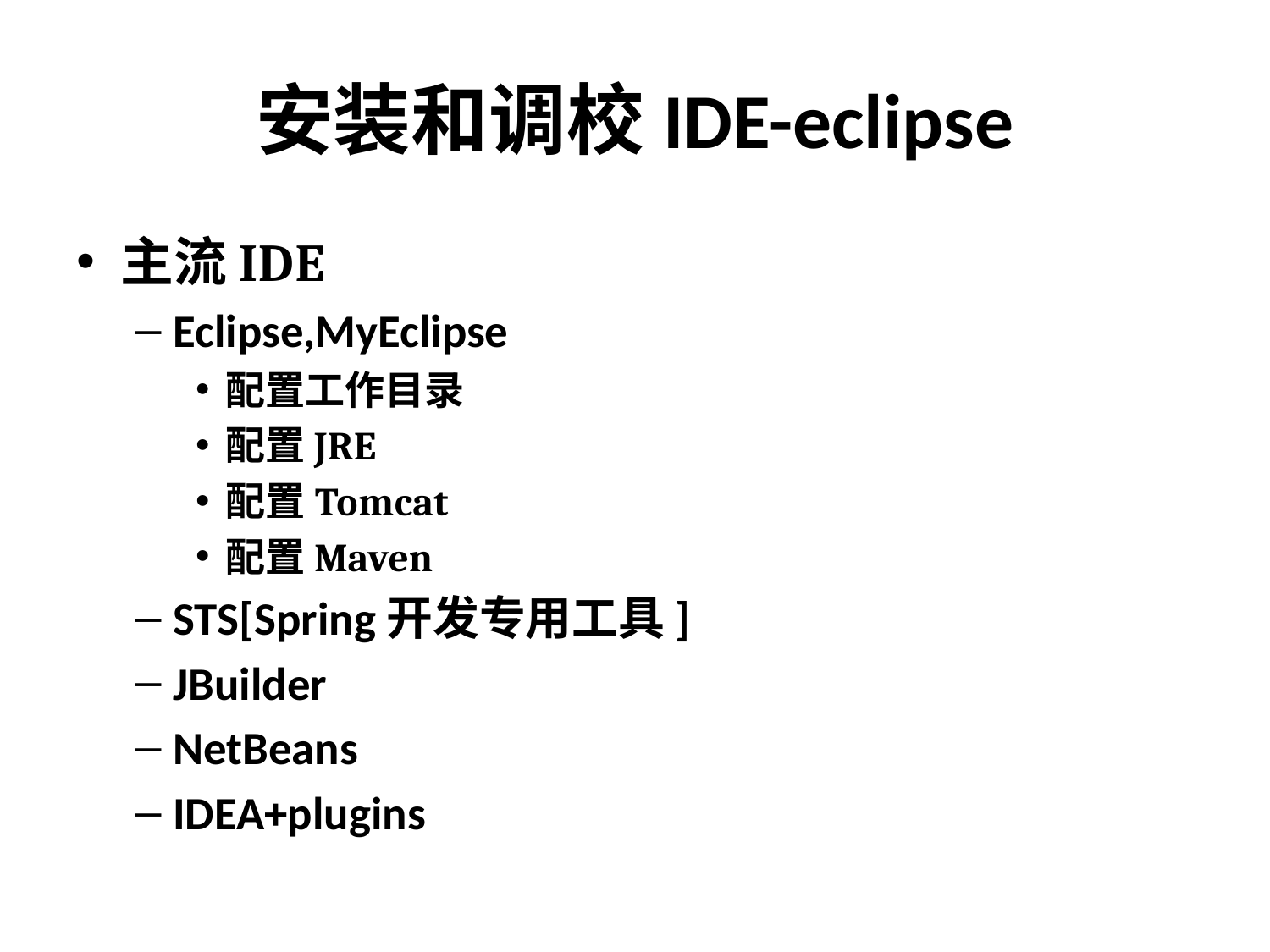

# 安装和调校IDE-eclipse
主流IDE
Eclipse,MyEclipse
配置工作目录
配置JRE
配置Tomcat
配置Maven
STS[Spring开发专用工具]
JBuilder
NetBeans
IDEA+plugins